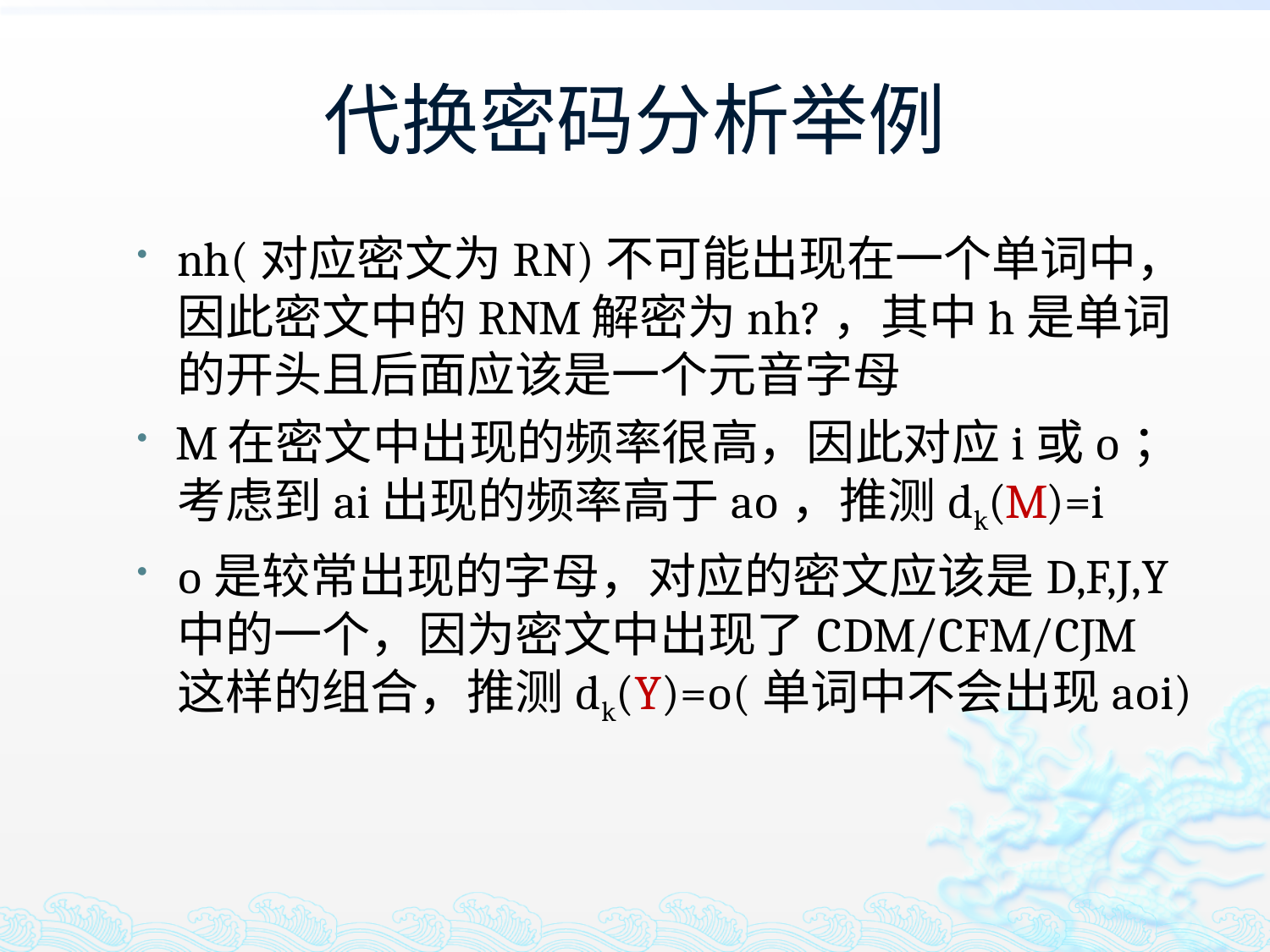

# 代换密码分析举例
nh(对应密文为RN)不可能出现在一个单词中，因此密文中的RNM解密为nh?，其中h是单词的开头且后面应该是一个元音字母
M在密文中出现的频率很高，因此对应i或o；考虑到ai出现的频率高于ao，推测dk(M)=i
o是较常出现的字母，对应的密文应该是D,F,J,Y中的一个，因为密文中出现了CDM/CFM/CJM这样的组合，推测dk(Y)=o(单词中不会出现aoi)